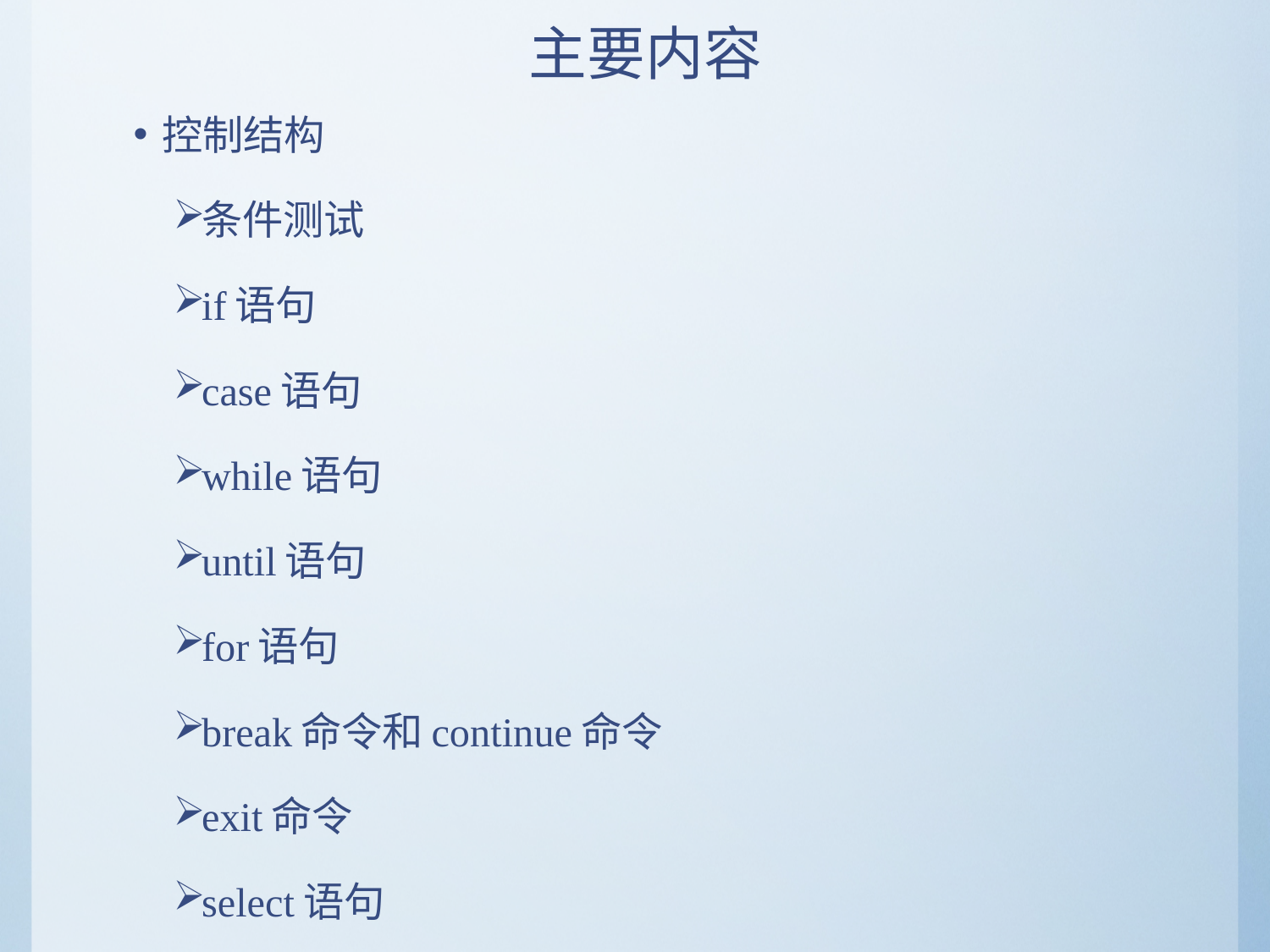

# 主要内容
控制结构
条件测试
if语句
case语句
while语句
until语句
for语句
break命令和continue命令
exit命令
select语句